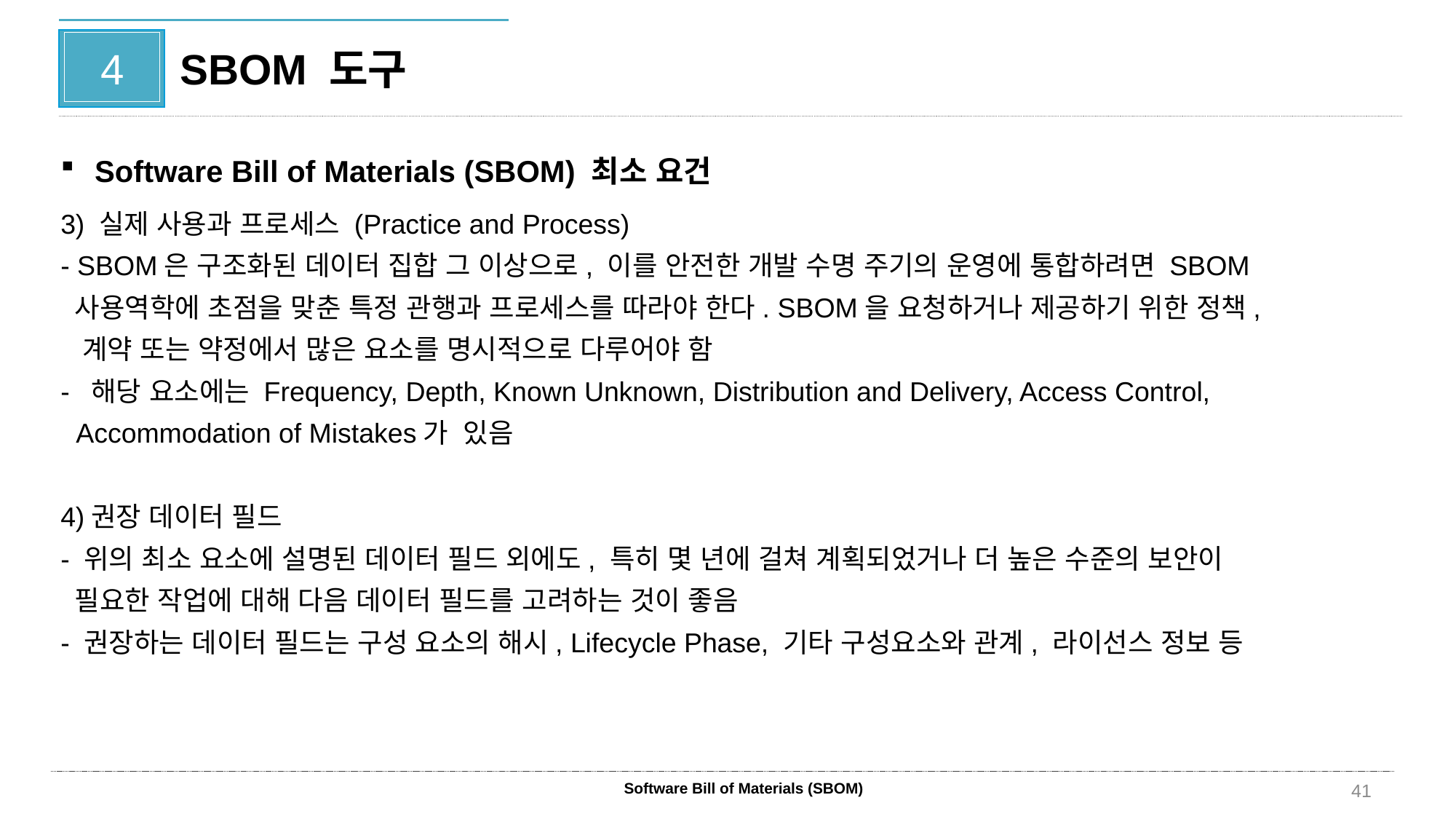

4
SBOM 도구
Software Bill of Materials (SBOM) 최소 요건
3) 실제 사용과 프로세스 (Practice and Process)
- SBOM은 구조화된 데이터 집합 그 이상으로, 이를 안전한 개발 수명 주기의 운영에 통합하려면 SBOM
 사용역학에 초점을 맞춘 특정 관행과 프로세스를 따라야 한다. SBOM을 요청하거나 제공하기 위한 정책,
  계약 또는 약정에서 많은 요소를 명시적으로 다루어야 함
-  해당 요소에는 Frequency, Depth, Known Unknown, Distribution and Delivery, Access Control,
  Accommodation of Mistakes가  있음

4)권장 데이터 필드
- 위의 최소 요소에 설명된 데이터 필드 외에도, 특히 몇 년에 걸쳐 계획되었거나 더 높은 수준의 보안이
 필요한 작업에 대해 다음 데이터 필드를 고려하는 것이 좋음
- 권장하는 데이터 필드는 구성 요소의 해시, Lifecycle Phase, 기타 구성요소와 관계, 라이선스 정보 등